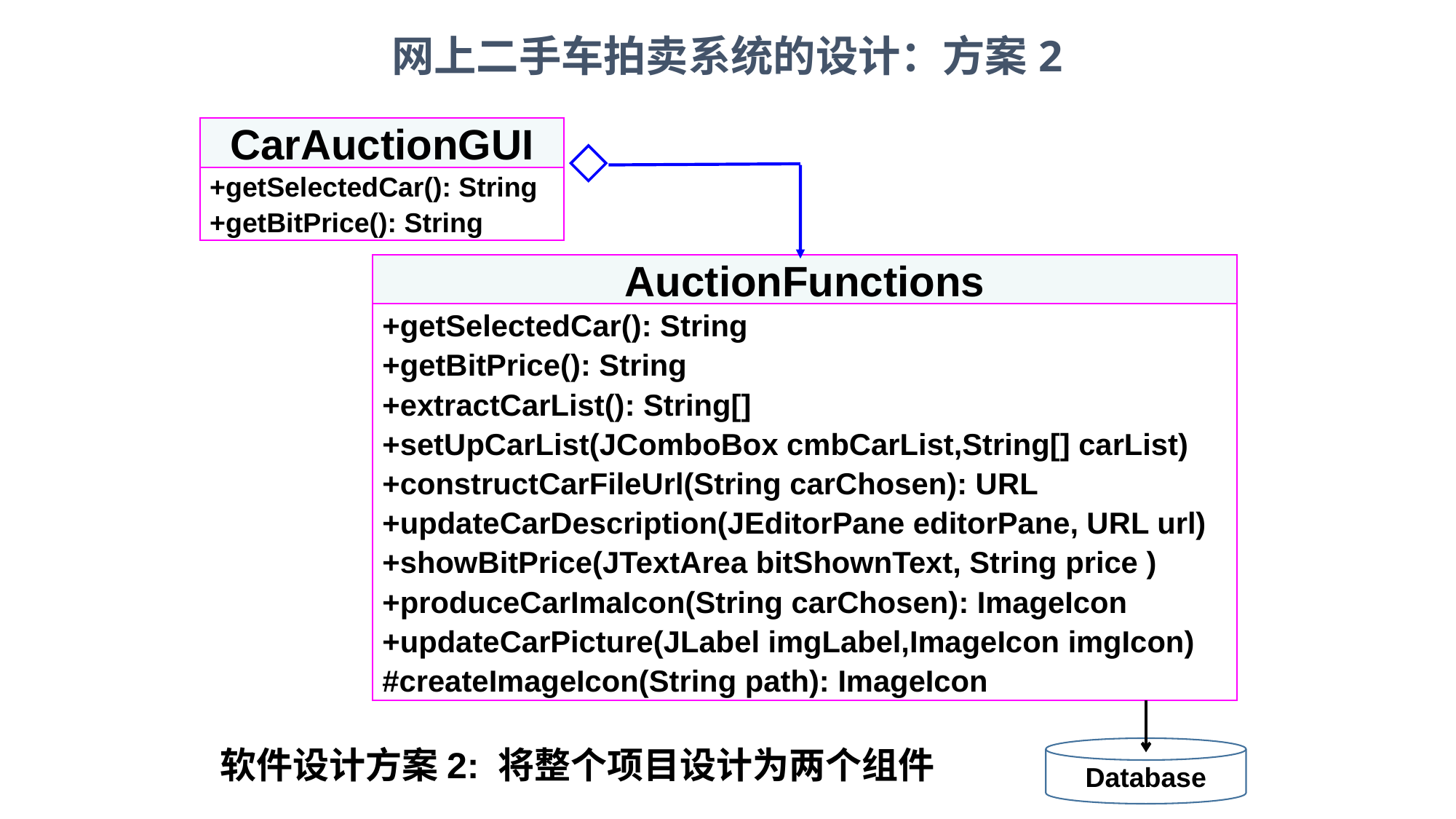

网上二手车拍卖系统的设计：方案2
CarAuctionGUI

+getSelectedCar(): String
+getBitPrice(): String
AuctionFunctions
+getSelectedCar(): String
+getBitPrice(): String
+extractCarList(): String[]
+setUpCarList(JComboBox cmbCarList,String[] carList)
+constructCarFileUrl(String carChosen): URL
+updateCarDescription(JEditorPane editorPane, URL url)
+showBitPrice(JTextArea bitShownText, String price )
+produceCarImaIcon(String carChosen): ImageIcon
+updateCarPicture(JLabel imgLabel,ImageIcon imgIcon)
#createImageIcon(String path): ImageIcon
Database
软件设计方案2: 将整个项目设计为两个组件